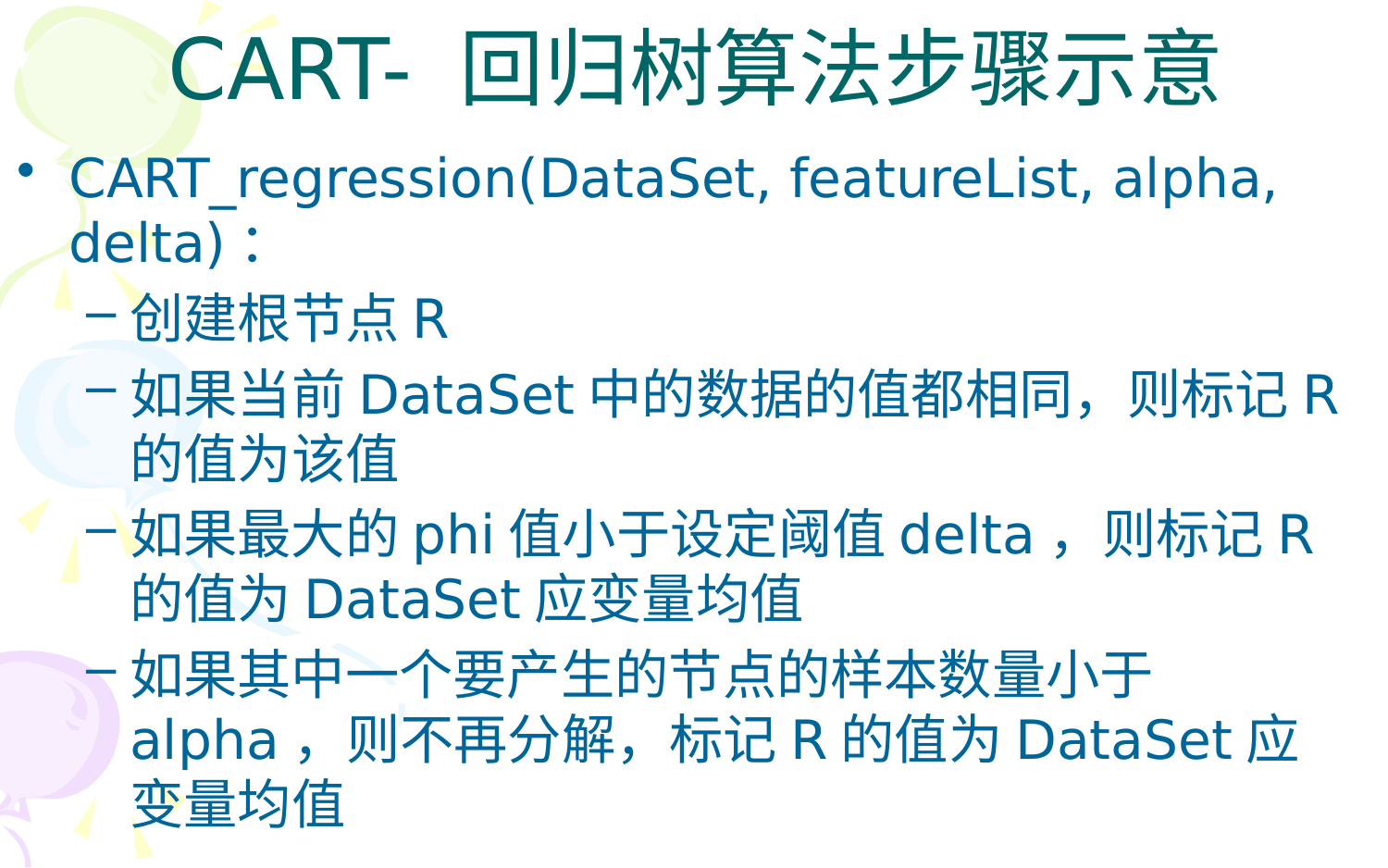

CART- 回归树算法步骤示意
CART_regression(DataSet, featureList, alpha, delta)：
创建根节点R
如果当前DataSet中的数据的值都相同，则标记R的值为该值
如果最大的phi值小于设定阈值delta，则标记R的值为DataSet应变量均值
如果其中一个要产生的节点的样本数量小于alpha，则不再分解，标记R的值为DataSet应变量均值